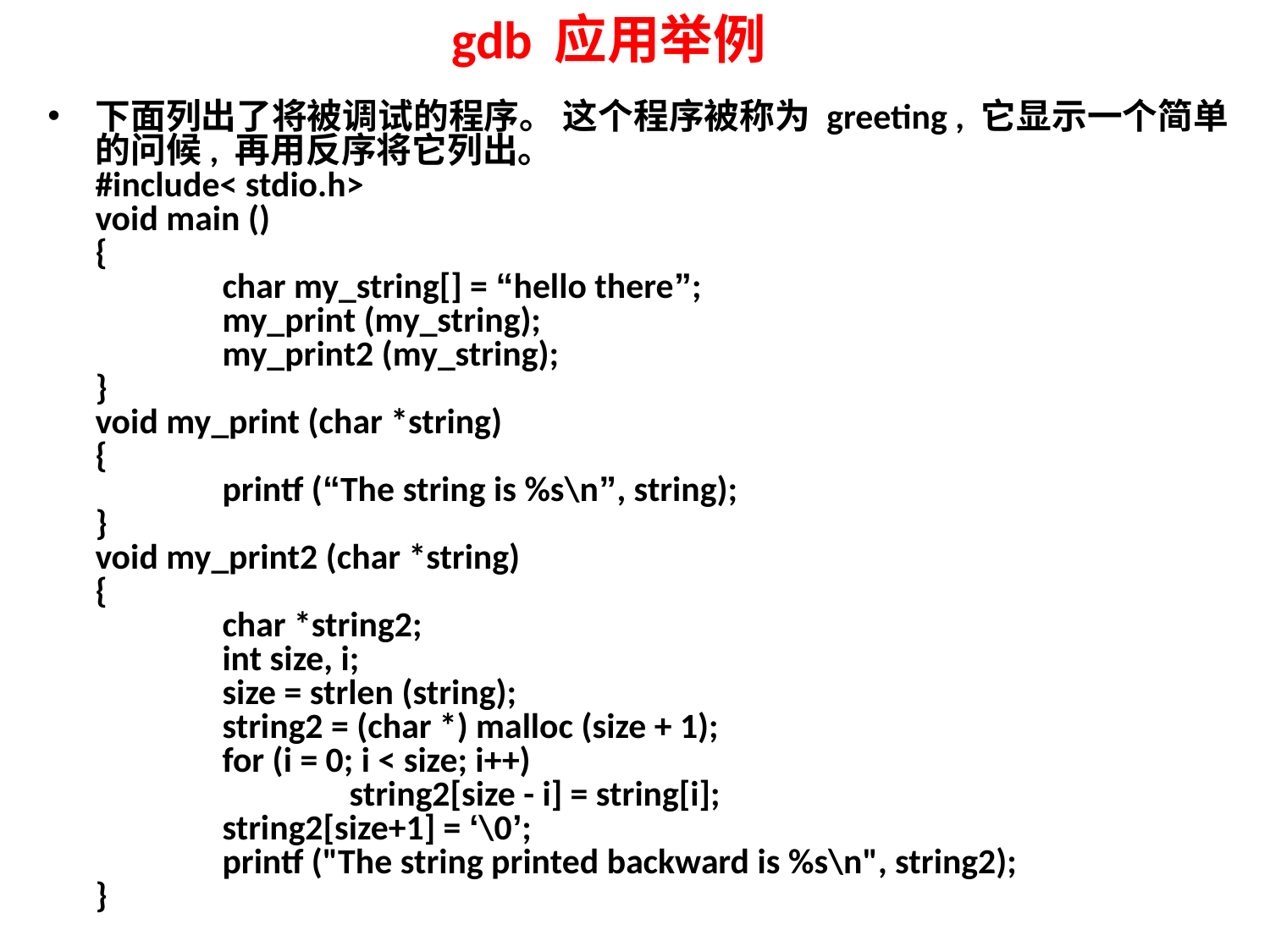

# gdb 应用举例
下面列出了将被调试的程序。 这个程序被称为 greeting , 它显示一个简单的问候, 再用反序将它列出。
#include< stdio.h>
void main ()
{
	char my_string[] = “hello there”;
	my_print (my_string);
	my_print2 (my_string);
}
void my_print (char *string)
{
	printf (“The string is %s\n”, string);
}
void my_print2 (char *string)
{
	char *string2;
	int size, i;
	size = strlen (string);
	string2 = (char *) malloc (size + 1);
	for (i = 0; i < size; i++)
		string2[size - i] = string[i];
	string2[size+1] = ‘\0’;
	printf ("The string printed backward is %s\n", string2);
}